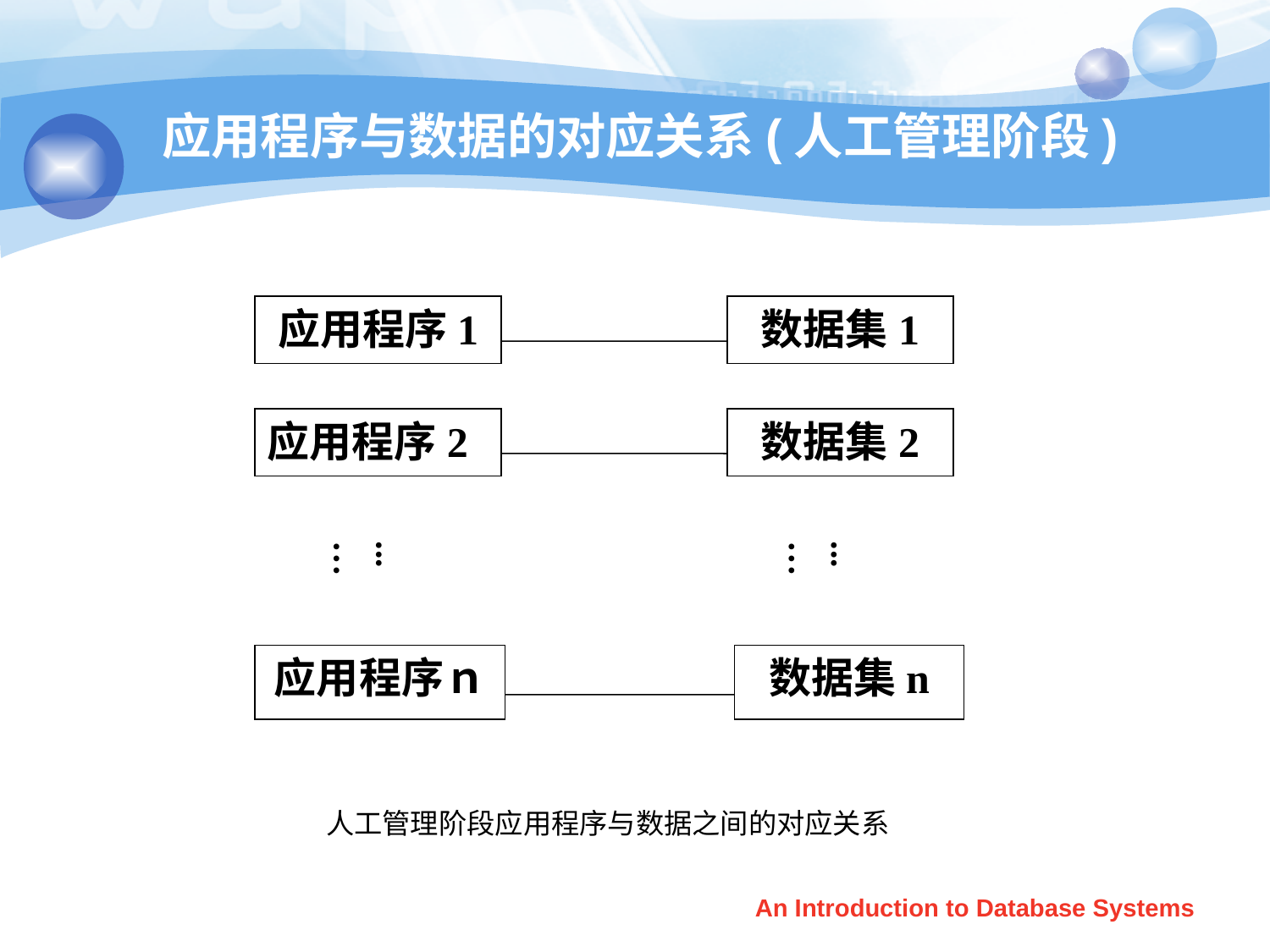

# 应用程序与数据的对应关系(人工管理阶段)

应用程序1
数据集1

应用程序2
数据集2

...…
...…
应用程序ｎ
数据集n

人工管理阶段应用程序与数据之间的对应关系
An Introduction to Database Systems